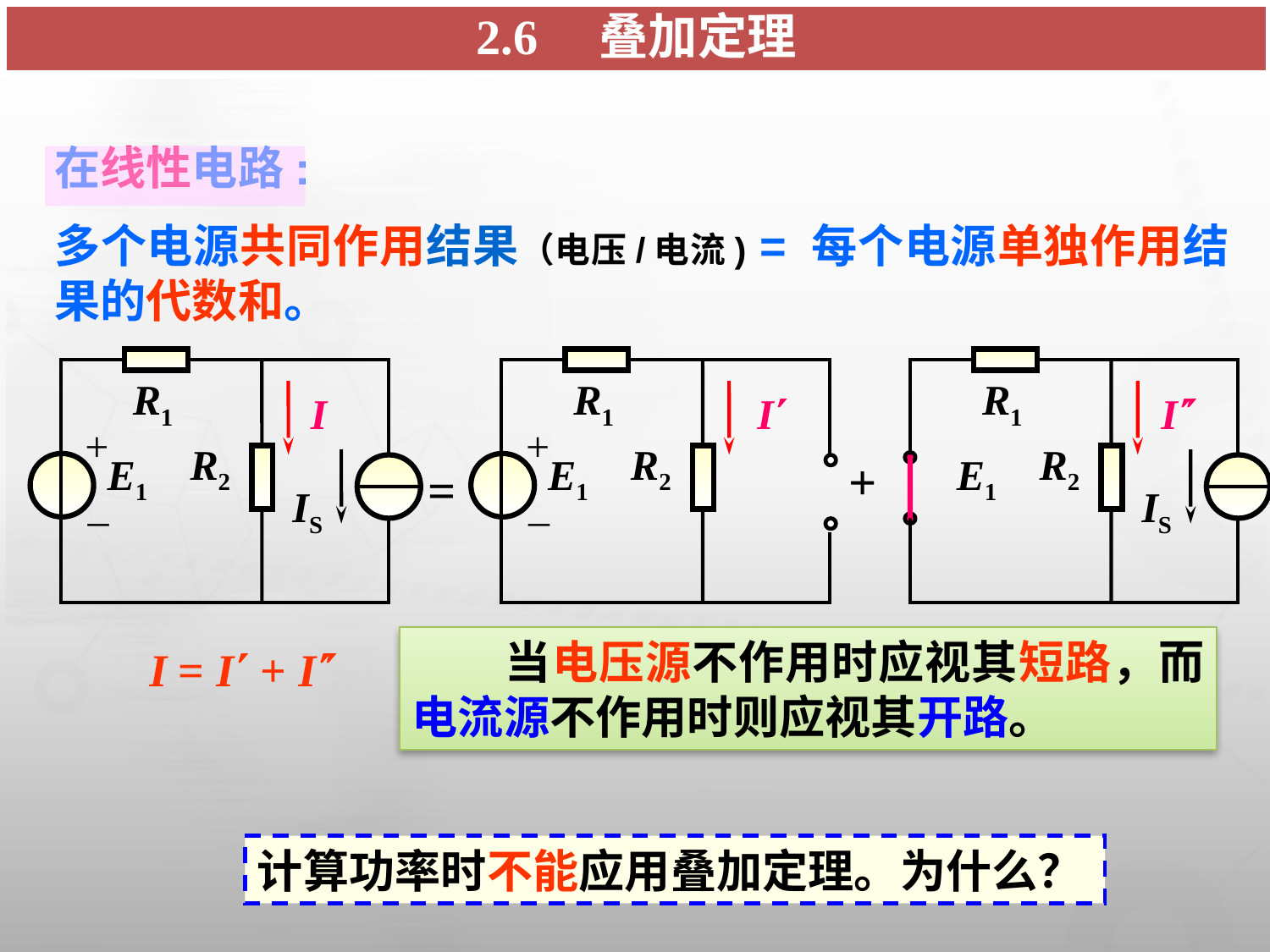

2.6　叠加定理

在线性电路:
多个电源共同作用结果（电压/电流) = 每个电源单独作用结果的代数和。

R1
I

+
R2
E1

IS
–

R1
I′

+
R2
E1

–

R1
  I″

R2
E1

IS

+
=

　　当电压源不作用时应视其短路，而电流源不作用时则应视其开路。
I = I′ + I″
计算功率时不能应用叠加定理。为什么？